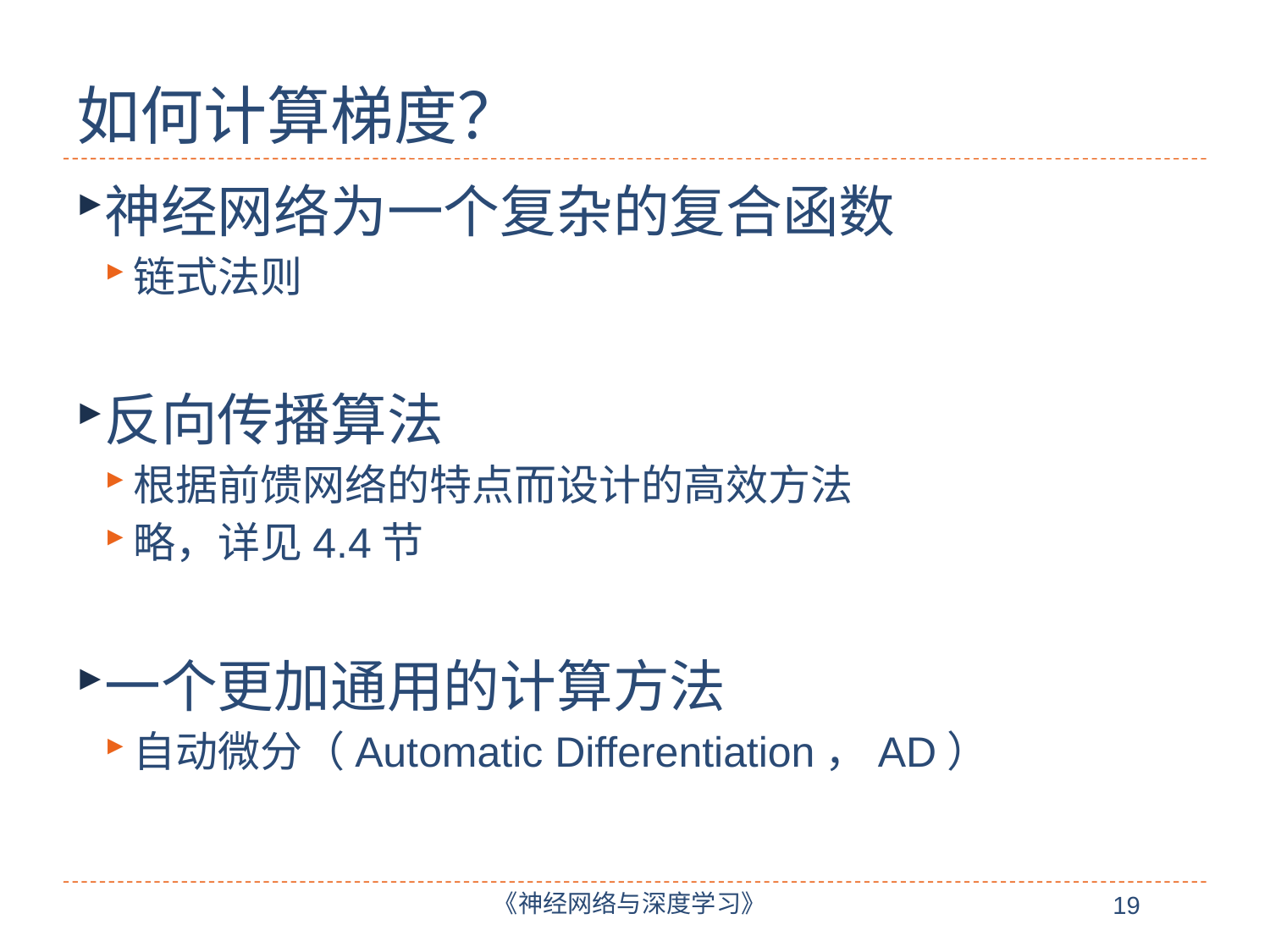

# 如何计算梯度？
神经网络为一个复杂的复合函数
链式法则

反向传播算法
根据前馈网络的特点而设计的高效方法
略，详见4.4节

一个更加通用的计算方法
自动微分（Automatic Differentiation，AD）